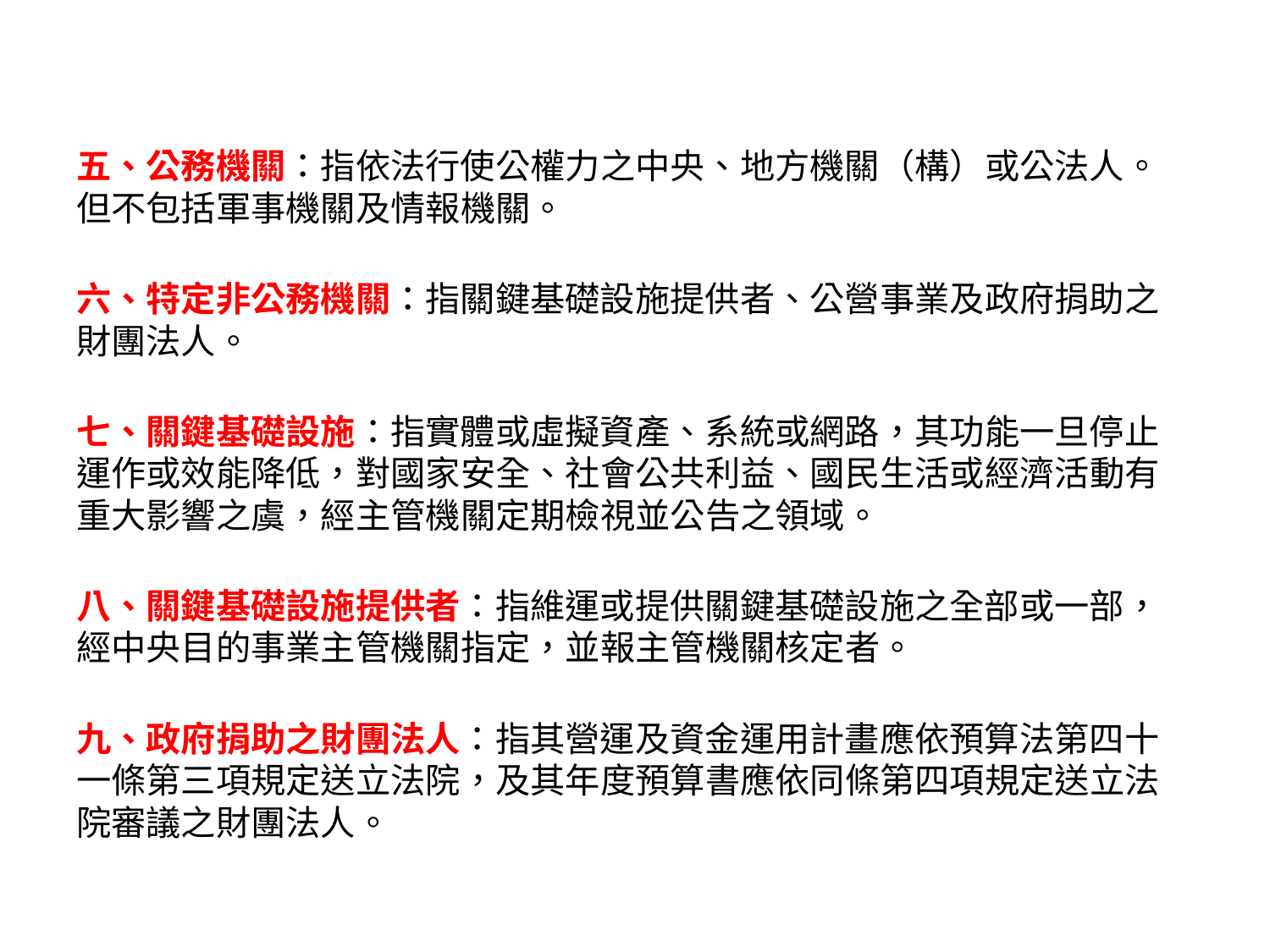

五、公務機關：指依法行使公權力之中央、地方機關（構）或公法人。但不包括軍事機關及情報機關。
六、特定非公務機關：指關鍵基礎設施提供者、公營事業及政府捐助之財團法人。
七、關鍵基礎設施：指實體或虛擬資產、系統或網路，其功能一旦停止運作或效能降低，對國家安全、社會公共利益、國民生活或經濟活動有重大影響之虞，經主管機關定期檢視並公告之領域。
八、關鍵基礎設施提供者：指維運或提供關鍵基礎設施之全部或一部，經中央目的事業主管機關指定，並報主管機關核定者。
九、政府捐助之財團法人：指其營運及資金運用計畫應依預算法第四十一條第三項規定送立法院，及其年度預算書應依同條第四項規定送立法院審議之財團法人。